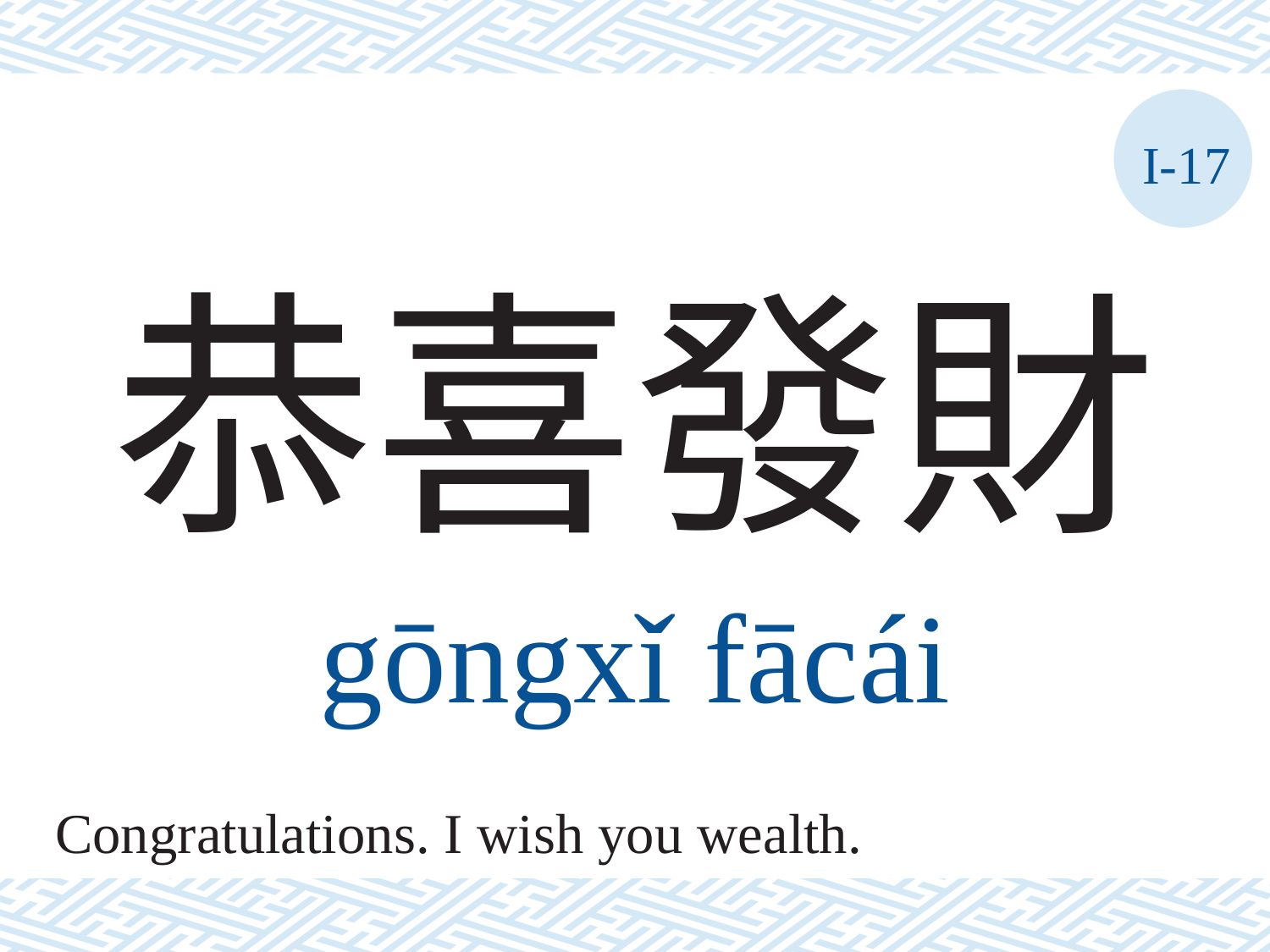

I-17
# 恭喜發財
gōngxǐ	fācái
Congratulations. I wish you wealth.